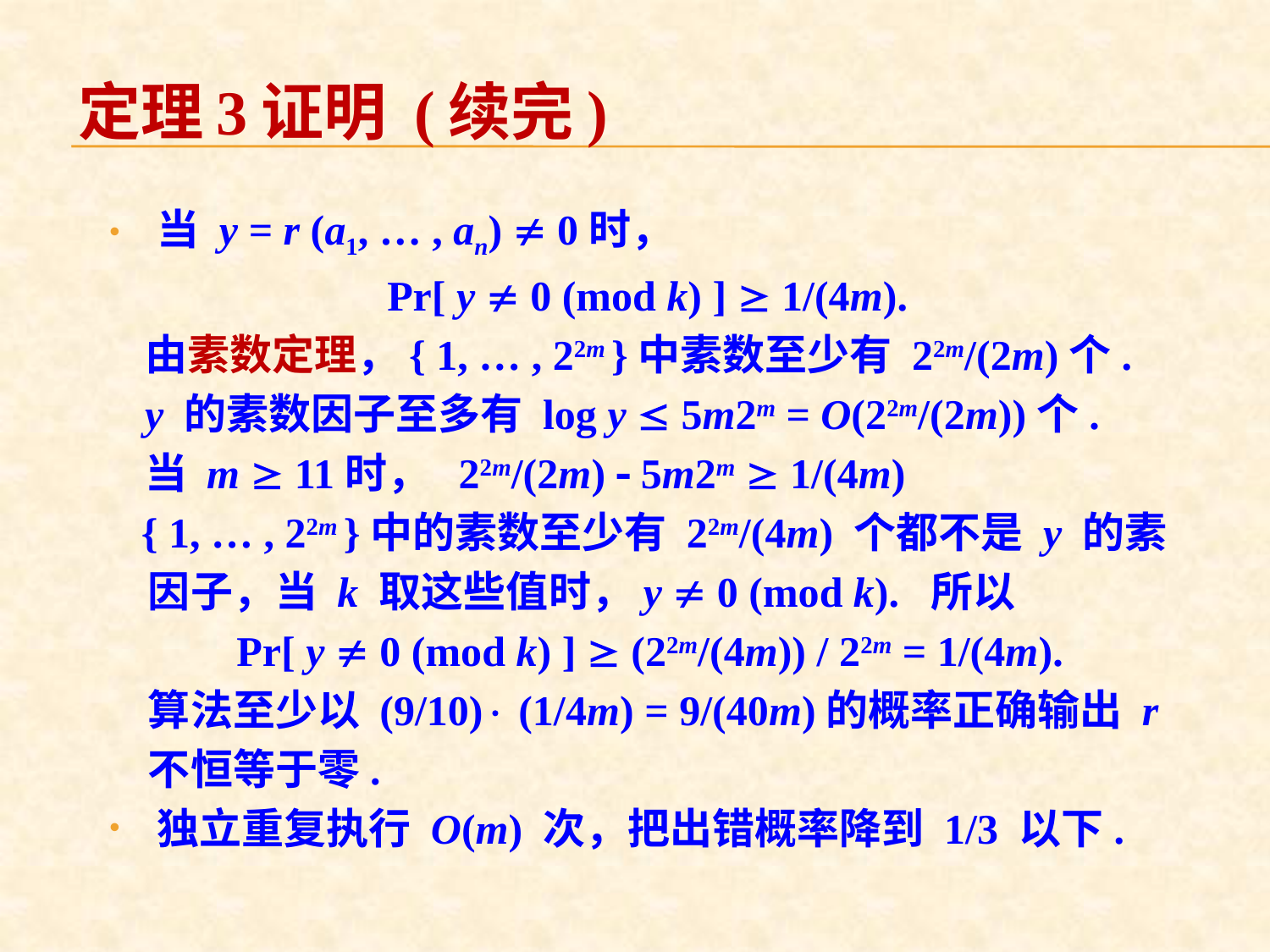

# 定理3证明 (续完)
当 y = r (a1, … , an) ≠ 0时，
Pr[ y ≠ 0 (mod k) ] ≥ 1/(4m).
由素数定理，{ 1, … , 22m }中素数至少有 22m/(2m)个.
y 的素数因子至多有 log y ≤ 5m2m = O(22m/(2m))个.
当 m ≥ 11时，  22m/(2m) − 5m2m ≥ 1/(4m)
   { 1, … , 22m }中的素数至少有 22m/(4m) 个都不是 y 的素
   因子，当 k 取这些值时，y ≠ 0 (mod k).  所以
      Pr[ y ≠ 0 (mod k) ] ≥ (22m/(4m)) / 22m = 1/(4m).
   算法至少以 (9/10)⋅ (1/4m) = 9/(40m)的概率正确输出 r
   不恒等于零.
独立重复执行 O(m) 次，把出错概率降到 1/3 以下.